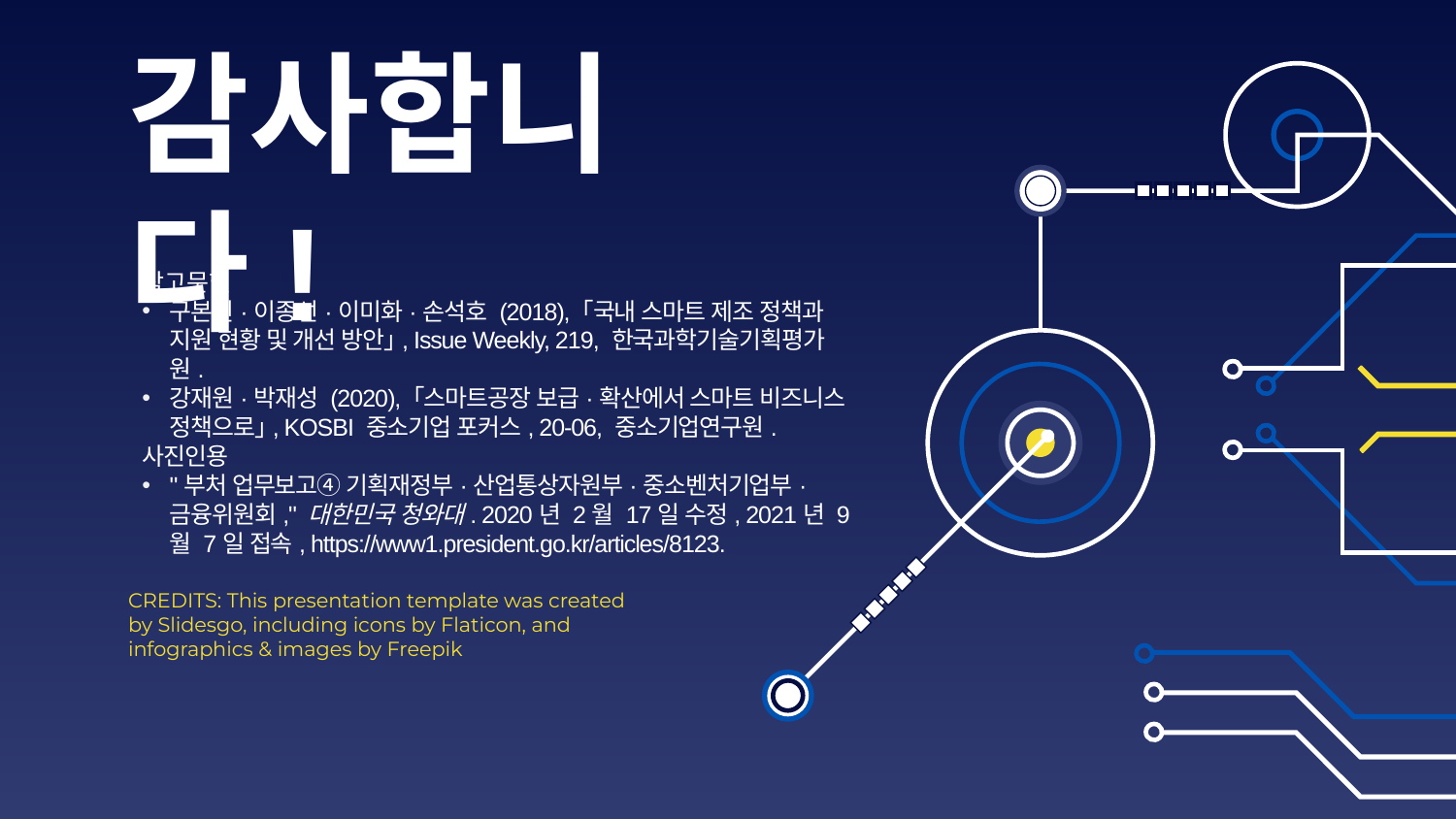

# 감사합니다!
참고문헌
구본진·이종선·이미화·손석호 (2018), ｢국내 스마트 제조 정책과 지원 현황 및 개선 방안｣, Issue Weekly, 219, 한국과학기술기획평가원.
강재원·박재성 (2020), ｢스마트공장 보급·확산에서 스마트 비즈니스 정책으로｣, KOSBI 중소기업 포커스, 20-06, 중소기업연구원.
사진인용
"부처 업무보고④ 기획재정부·산업통상자원부·중소벤처기업부·금융위원회," 대한민국 청와대. 2020년 2월 17일 수정, 2021년 9월 7일 접속, https://www1.president.go.kr/articles/8123.